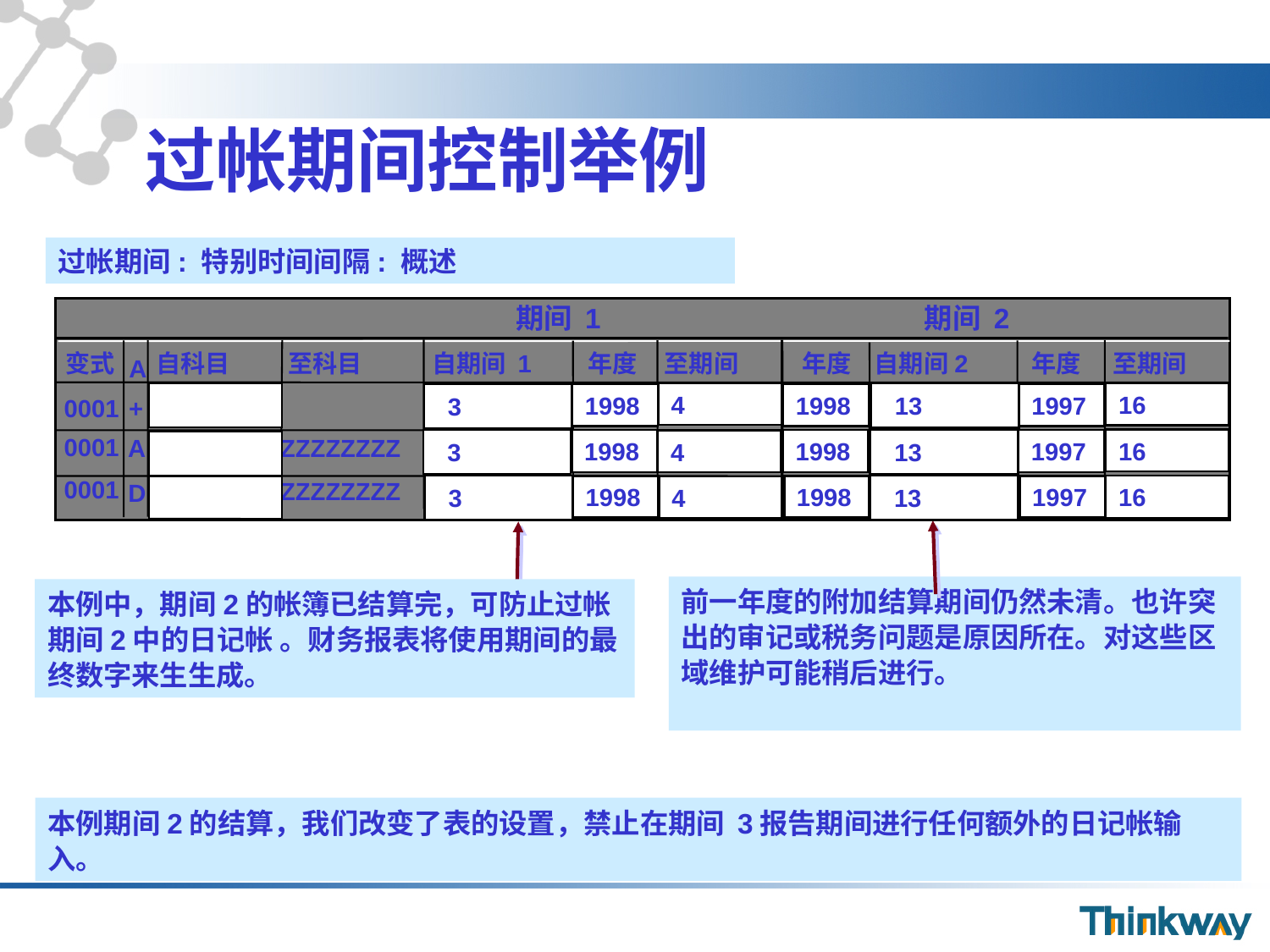

# 过帐期间控制举例
过帐期间: 特别时间间隔: 概述
期间 1
期间 2

变式
自科目
至科目
自期间 1
年度
至期间
年度
自期间2
年度
至期间

A

4
16

13

3
1998
1998
1997
1997
1997
+
A
D
0001
0001
ZZZZZZZZ

13
16

3
1998
1998

4

0001
ZZZZZZZZ

13

3
1998
1998

16
4

前一年度的附加结算期间仍然未清。也许突出的审记或税务问题是原因所在。对这些区域维护可能稍后进行。

本例中，期间2的帐簿已结算完，可防止过帐期间2中的日记帐 。财务报表将使用期间的最终数字来生生成。
本例期间2的结算，我们改变了表的设置，禁止在期间 3报告期间进行任何额外的日记帐输入。